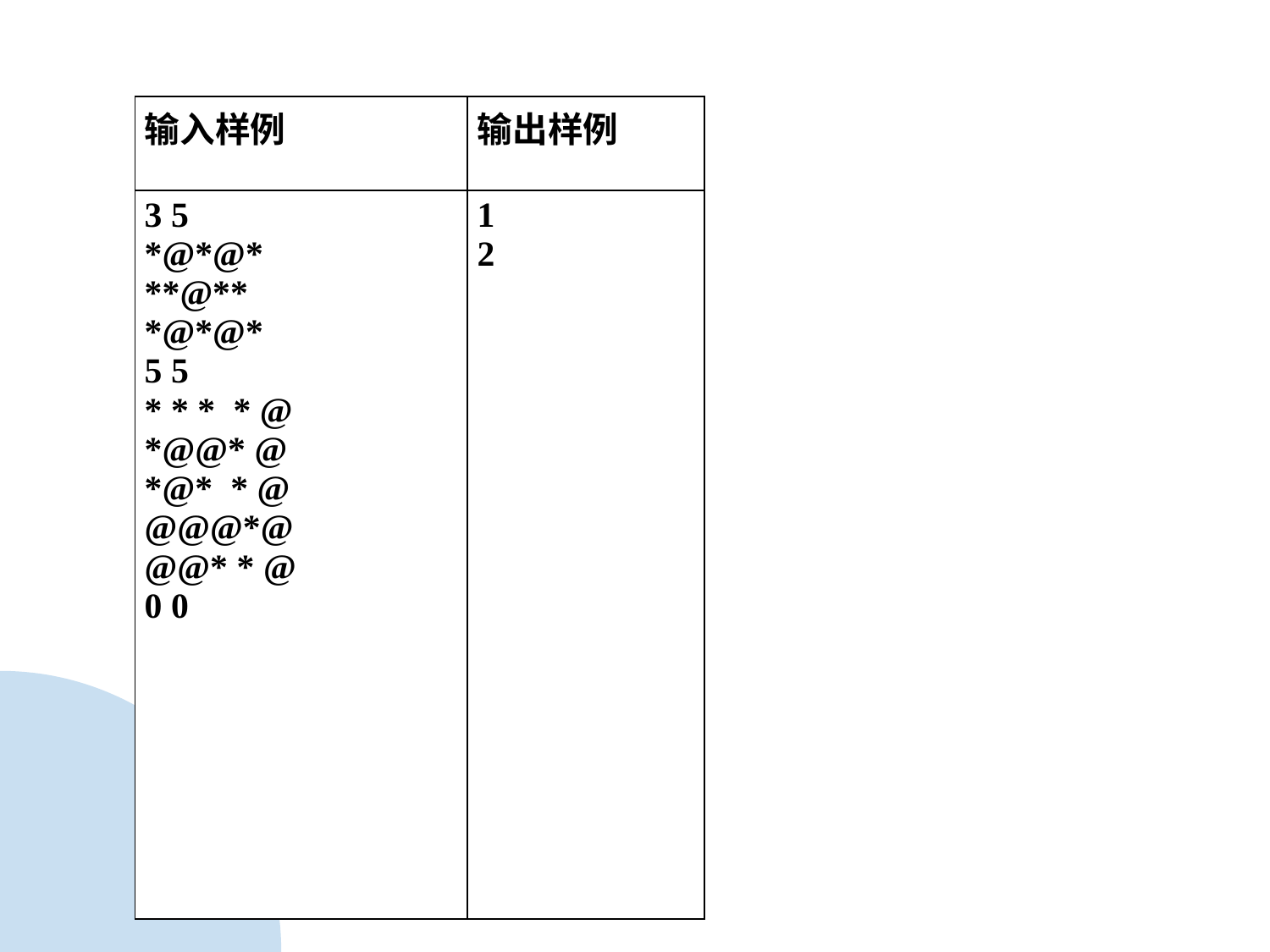

| 输入样例 | 输出样例 |
| --- | --- |
| 3 5 \*@\*@\* \*\*@\*\* \*@\*@\* 5 5 \* \* \* \* @ \*@@\* @ \*@\* \* @ @@@\*@ @@\* \* @ 0 0 | 1 2 |